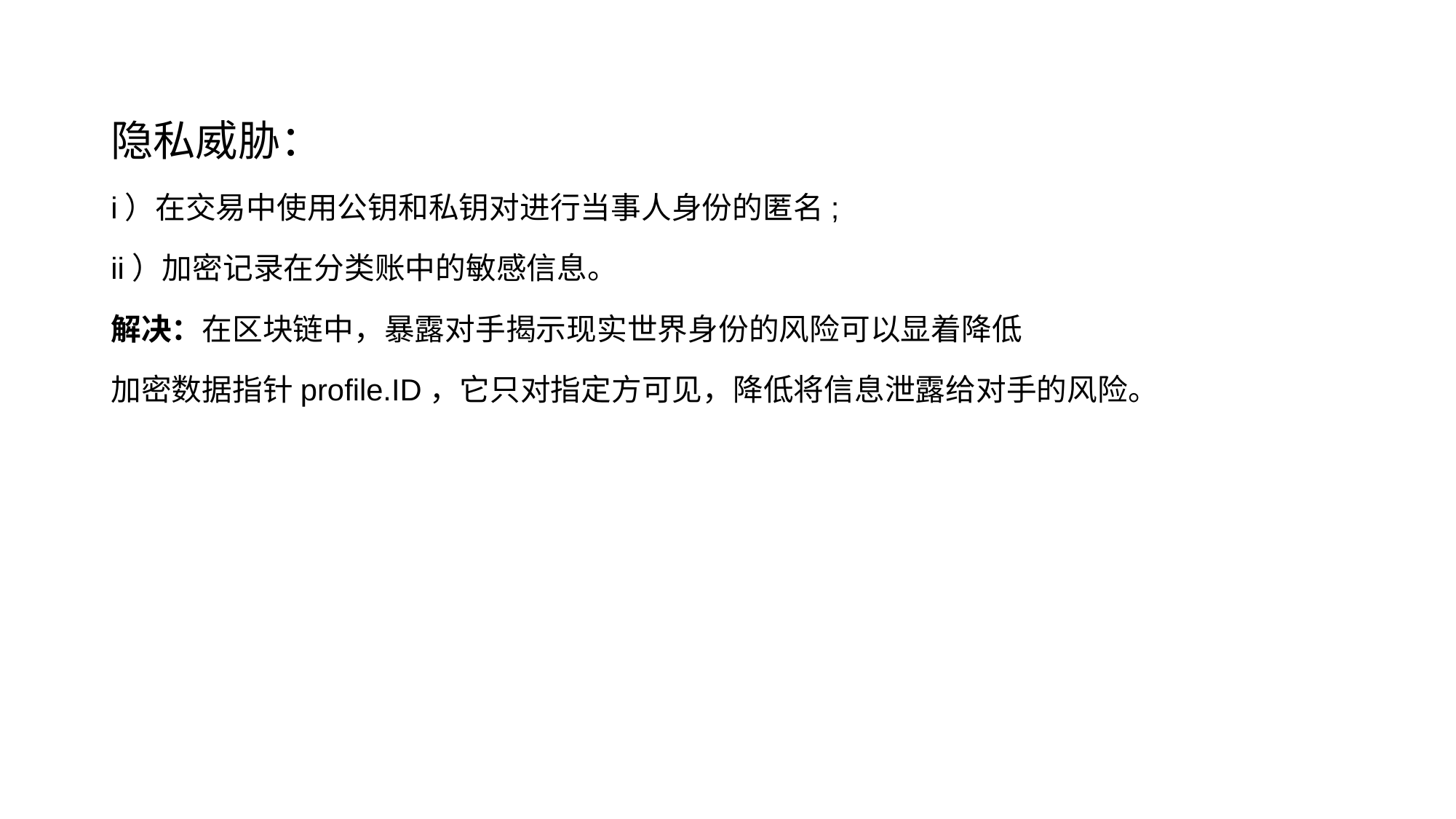

隐私威胁：
i）在交易中使用公钥和私钥对进行当事人身份的匿名;
ii）加密记录在分类账中的敏感信息。
解决：在区块链中，暴露对手揭示现实世界身份的风险可以显着降低
加密数据指针profile.ID，它只对指定方可见，降低将信息泄露给对手的风险。